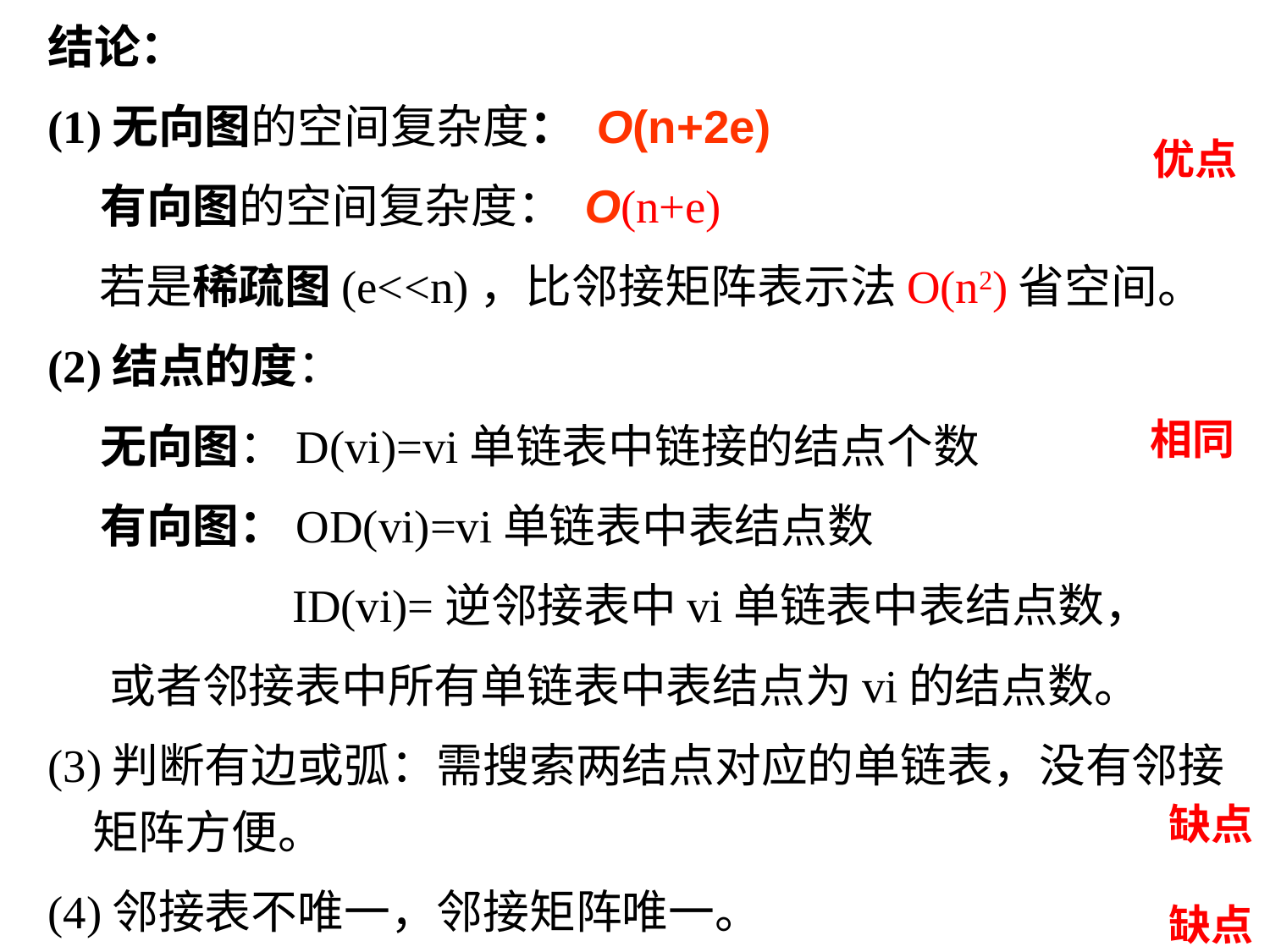

结论：
(1)无向图的空间复杂度： O(n+2e)
    有向图的空间复杂度： O(n+e)
    若是稀疏图(e<<n)，比邻接矩阵表示法O(n2)省空间。
(2)结点的度：
    无向图：D(vi)=vi单链表中链接的结点个数
    有向图：OD(vi)=vi单链表中表结点数
                     ID(vi)=逆邻接表中vi单链表中表结点数，
     或者邻接表中所有单链表中表结点为vi的结点数。
(3)判断有边或弧：需搜索两结点对应的单链表，没有邻接矩阵方便。
(4)邻接表不唯一，邻接矩阵唯一。

优点
相同
缺点
缺点